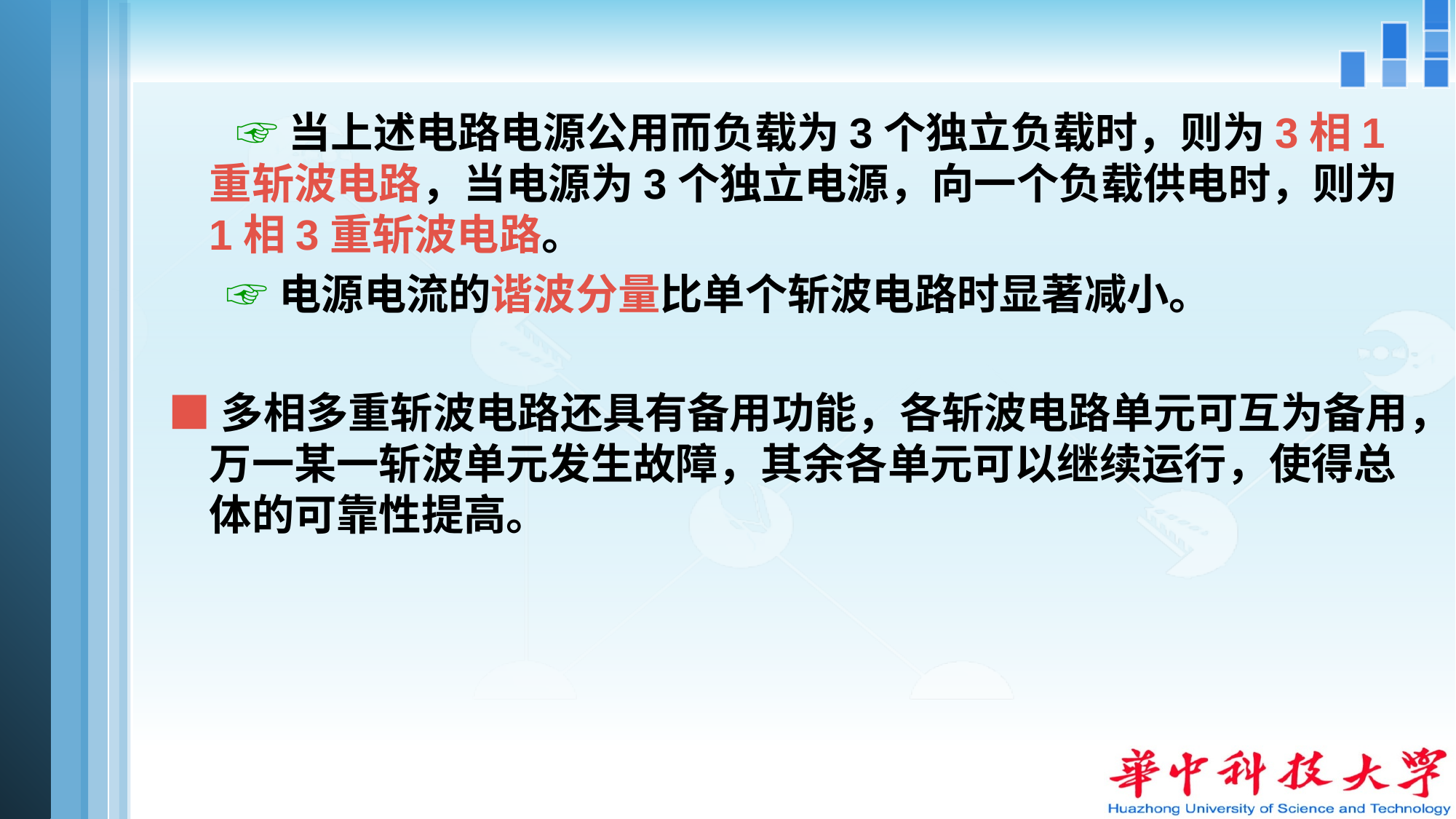

☞当上述电路电源公用而负载为3个独立负载时，则为3相1重斩波电路，当电源为3个独立电源，向一个负载供电时，则为1相3重斩波电路。
      ☞电源电流的谐波分量比单个斩波电路时显著减小。

■多相多重斩波电路还具有备用功能，各斩波电路单元可互为备用，万一某一斩波单元发生故障，其余各单元可以继续运行，使得总体的可靠性提高。